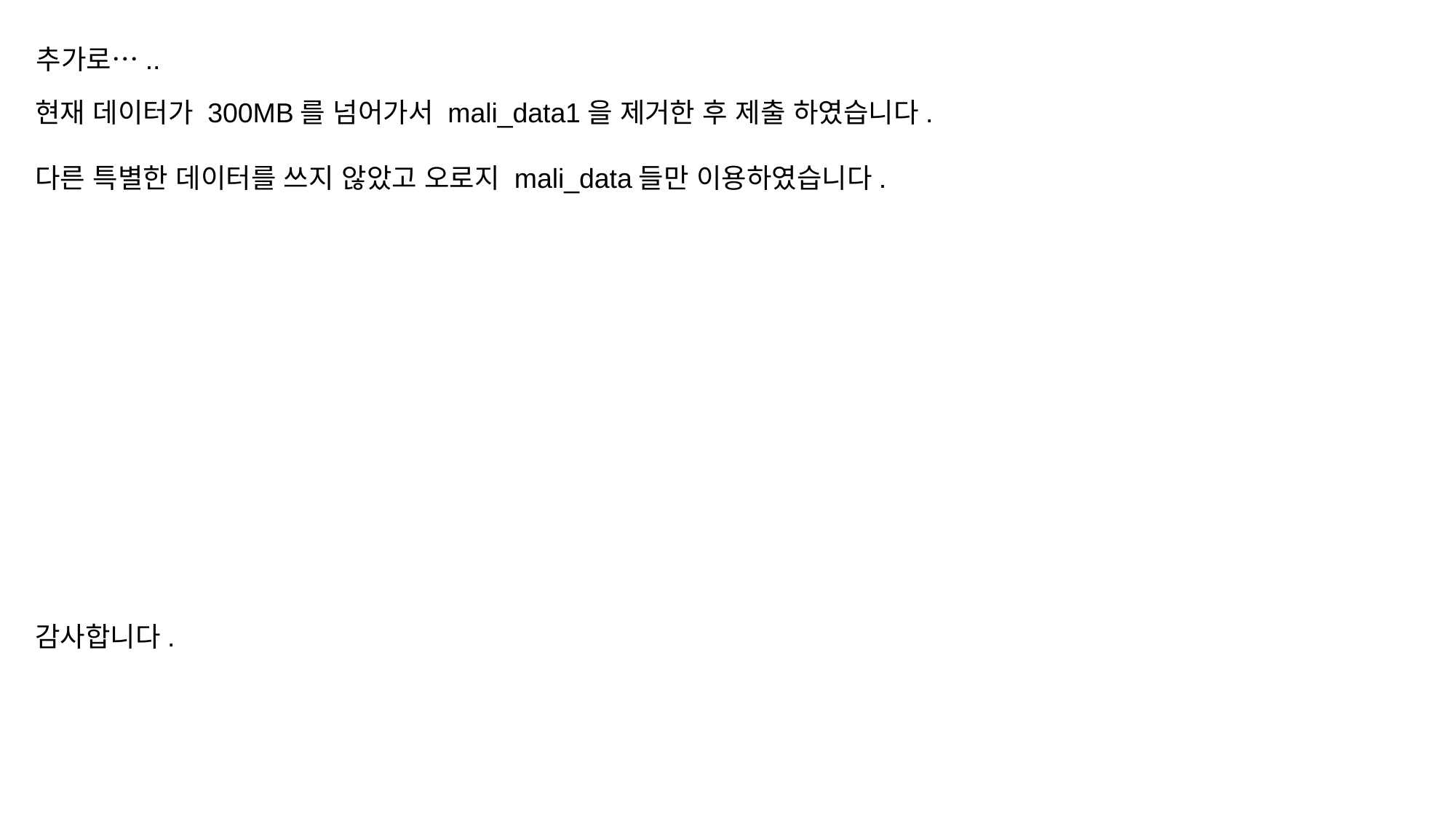

추가로…..
현재 데이터가 300MB를 넘어가서 mali_data1을 제거한 후 제출 하였습니다.

다른 특별한 데이터를 쓰지 않았고 오로지 mali_data들만 이용하였습니다.

감사합니다.